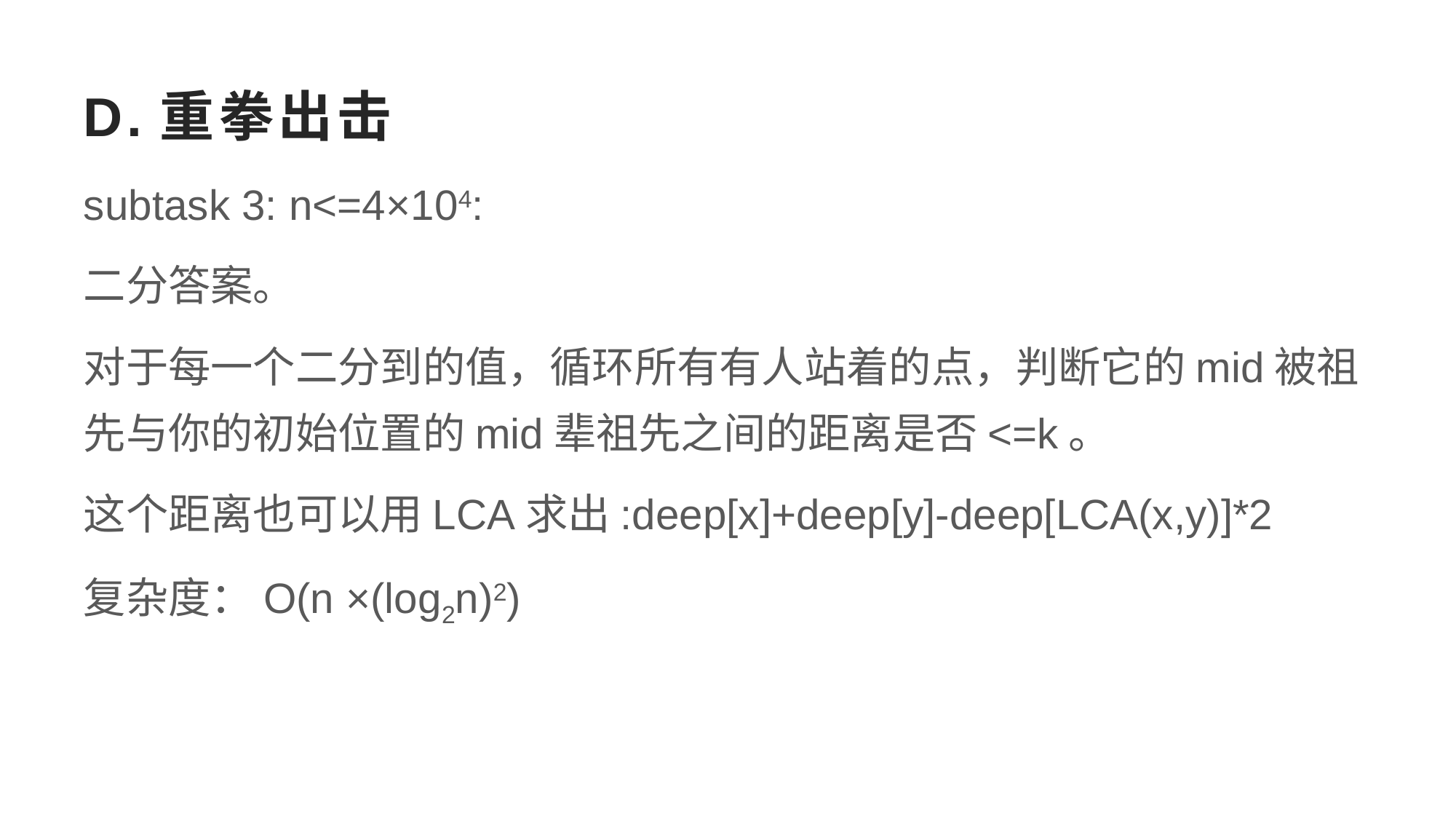

# D.重拳出击
subtask 3: n<=4×104:
二分答案。
对于每一个二分到的值，循环所有有人站着的点，判断它的mid被祖先与你的初始位置的mid辈祖先之间的距离是否<=k。
这个距离也可以用LCA求出:deep[x]+deep[y]-deep[LCA(x,y)]*2
复杂度：O(n ×(log2n)2)